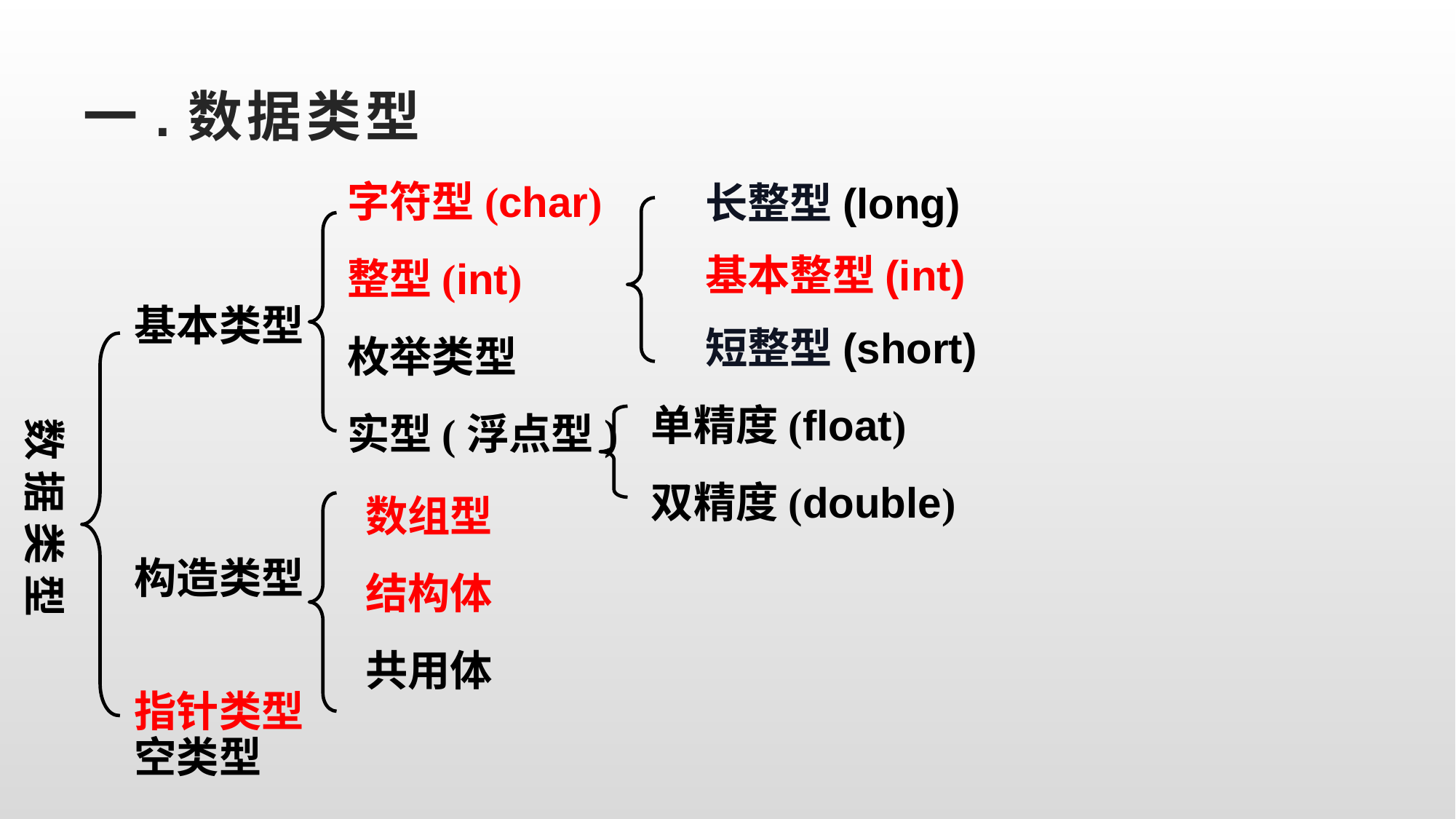

# 一.数据类型
字符型(char)
整型(int)
枚举类型
实型(浮点型)

长整型(long)
基本整型(int)
短整型(short)

基本类型

构造类型

指针类型
空类型

 数 据 类 型
单精度(float)
双精度(double)

数组型
结构体
共用体